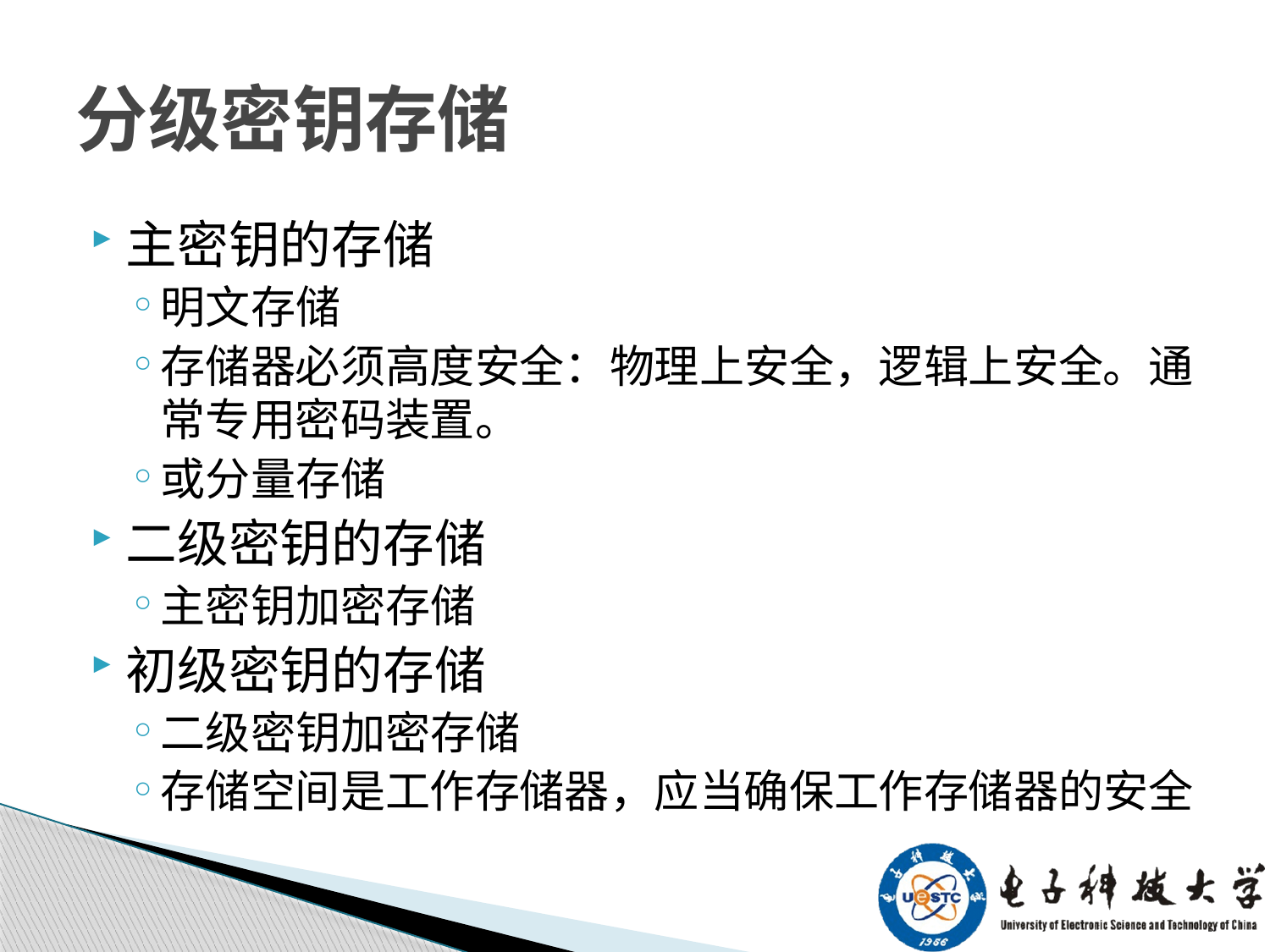

# 分级密钥存储
主密钥的存储
明文存储
存储器必须高度安全：物理上安全，逻辑上安全。通常专用密码装置。
或分量存储
二级密钥的存储
主密钥加密存储
初级密钥的存储
二级密钥加密存储
存储空间是工作存储器，应当确保工作存储器的安全